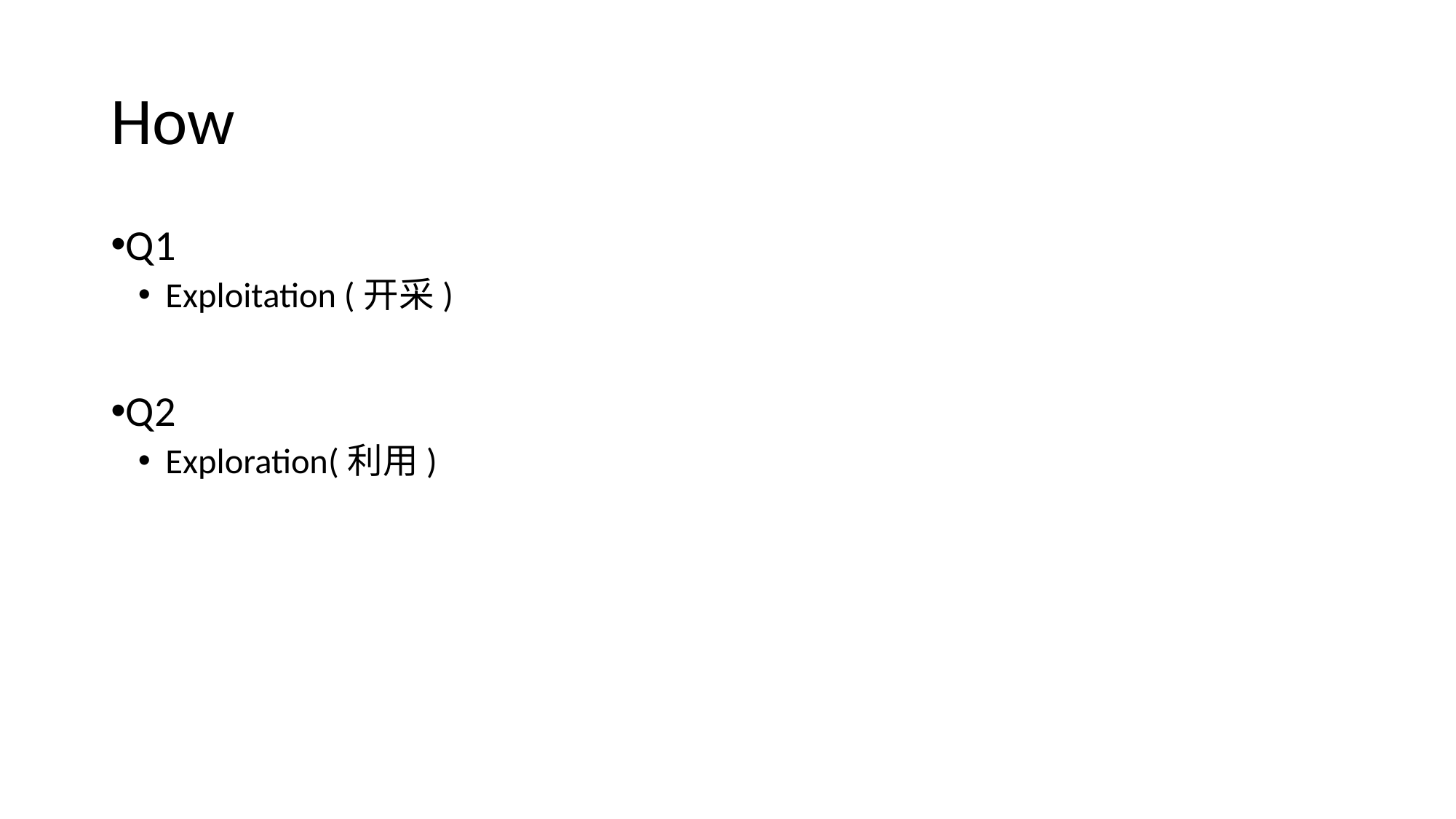

# How
Q1
Exploitation (开采)

Q2
Exploration(利用)